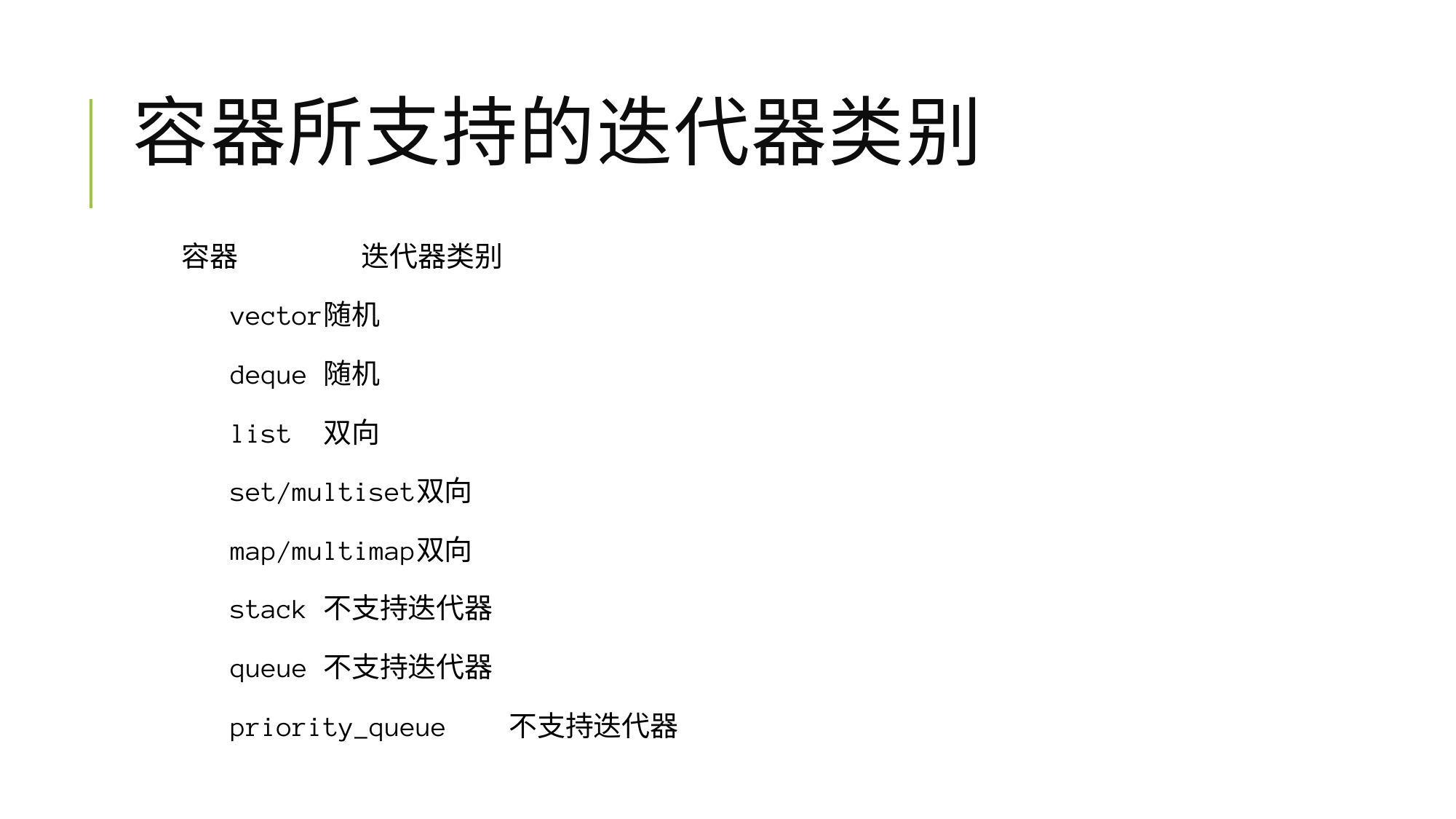

# 容器所支持的迭代器类别
      容器		      迭代器类别
	vector			随机
	deque			随机
	list 			双向
	set/multiset		双向
	map/multimap		双向
	stack			不支持迭代器
	queue			不支持迭代器
	priority_queue	不支持迭代器